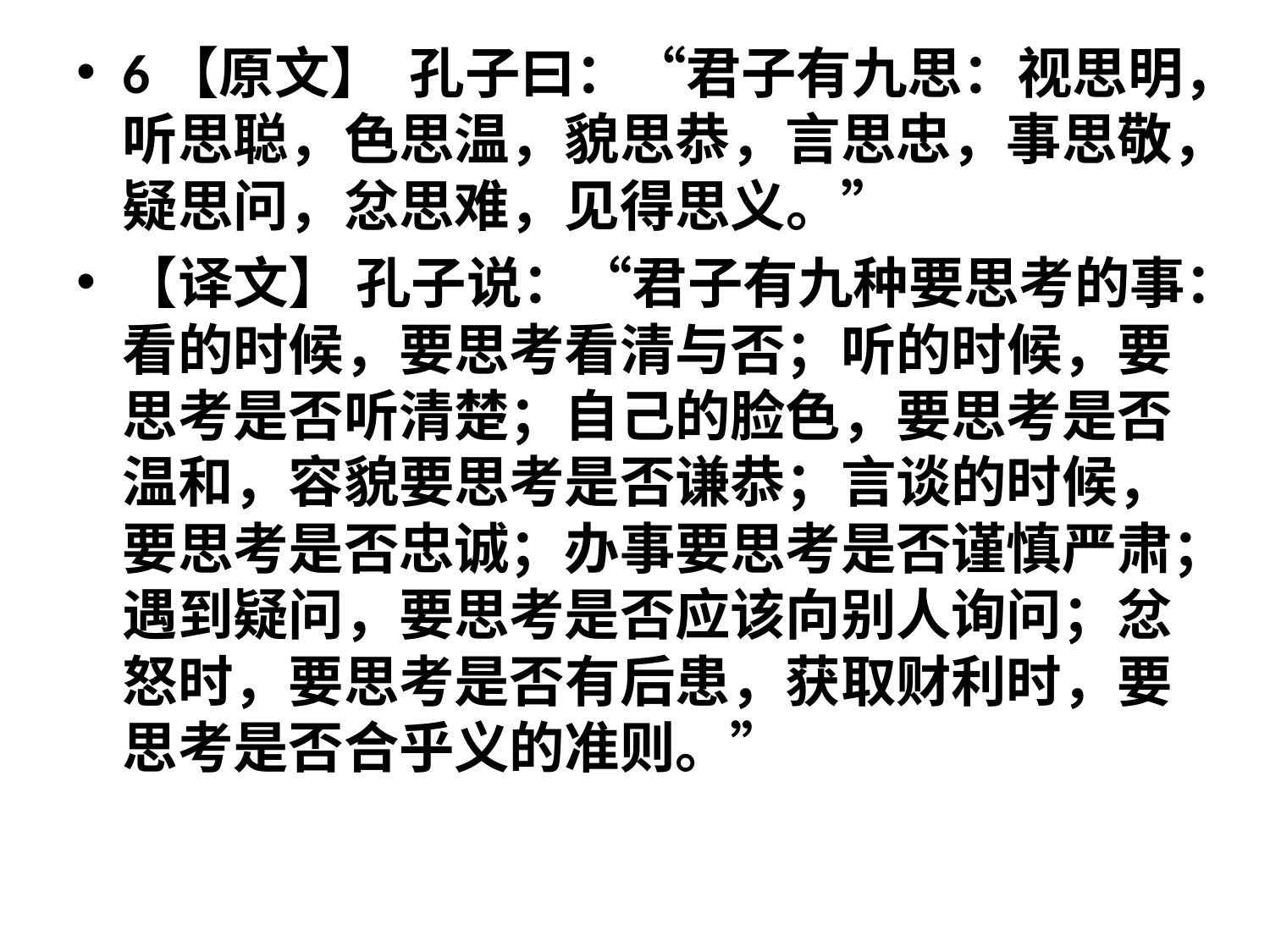

# 6【原文】  孔子曰：“君子有九思：视思明，听思聪，色思温，貌思恭，言思忠，事思敬，疑思问，忿思难，见得思义。”
【译文】 孔子说：“君子有九种要思考的事：看的时候，要思考看清与否；听的时候，要思考是否听清楚；自己的脸色，要思考是否温和，容貌要思考是否谦恭；言谈的时候，要思考是否忠诚；办事要思考是否谨慎严肃；遇到疑问，要思考是否应该向别人询问；忿怒时，要思考是否有后患，获取财利时，要思考是否合乎义的准则。”